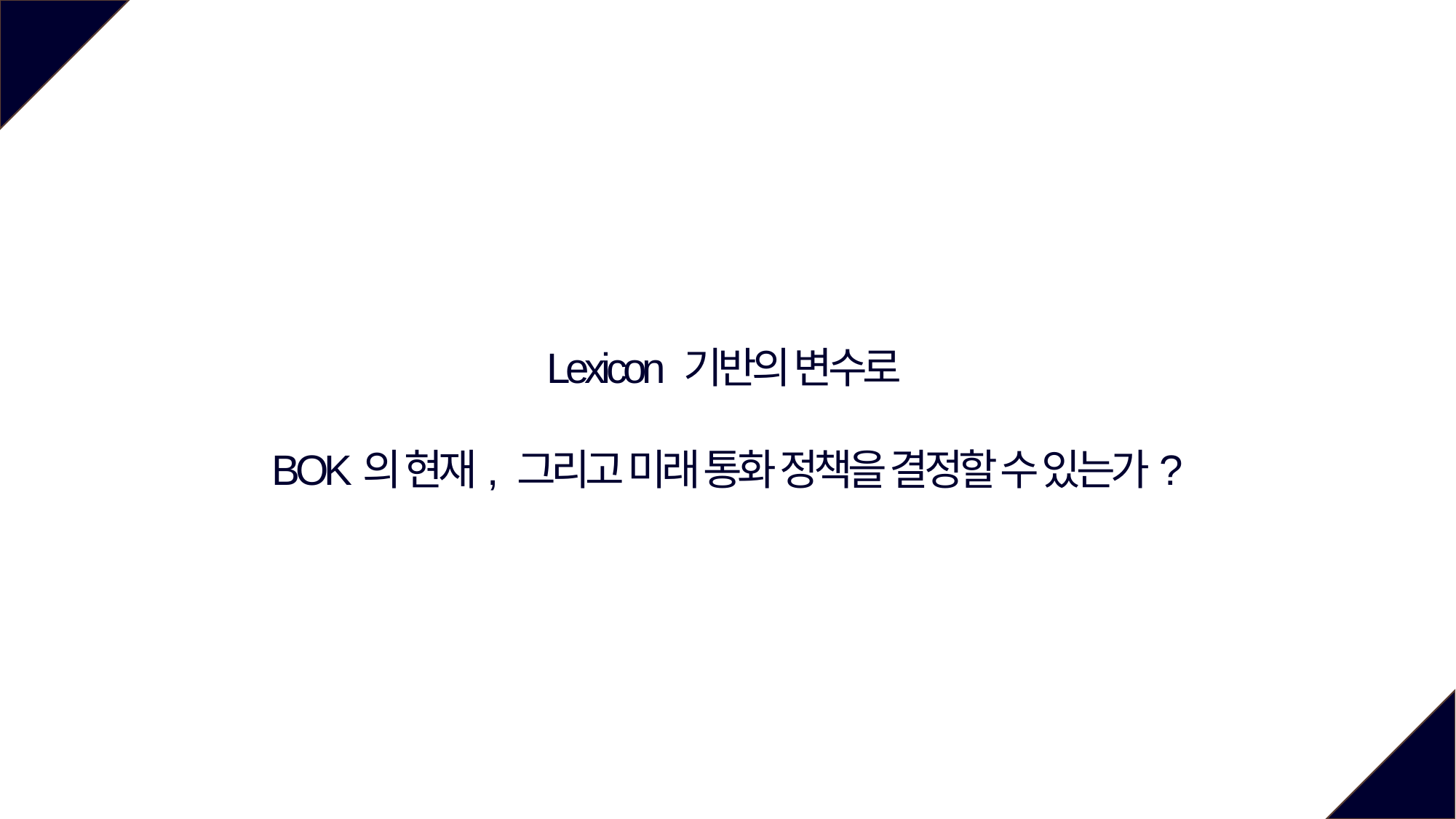

Lexicon 기반의 변수로
BOK의 현재, 그리고 미래 통화 정책을 결정할 수 있는가?